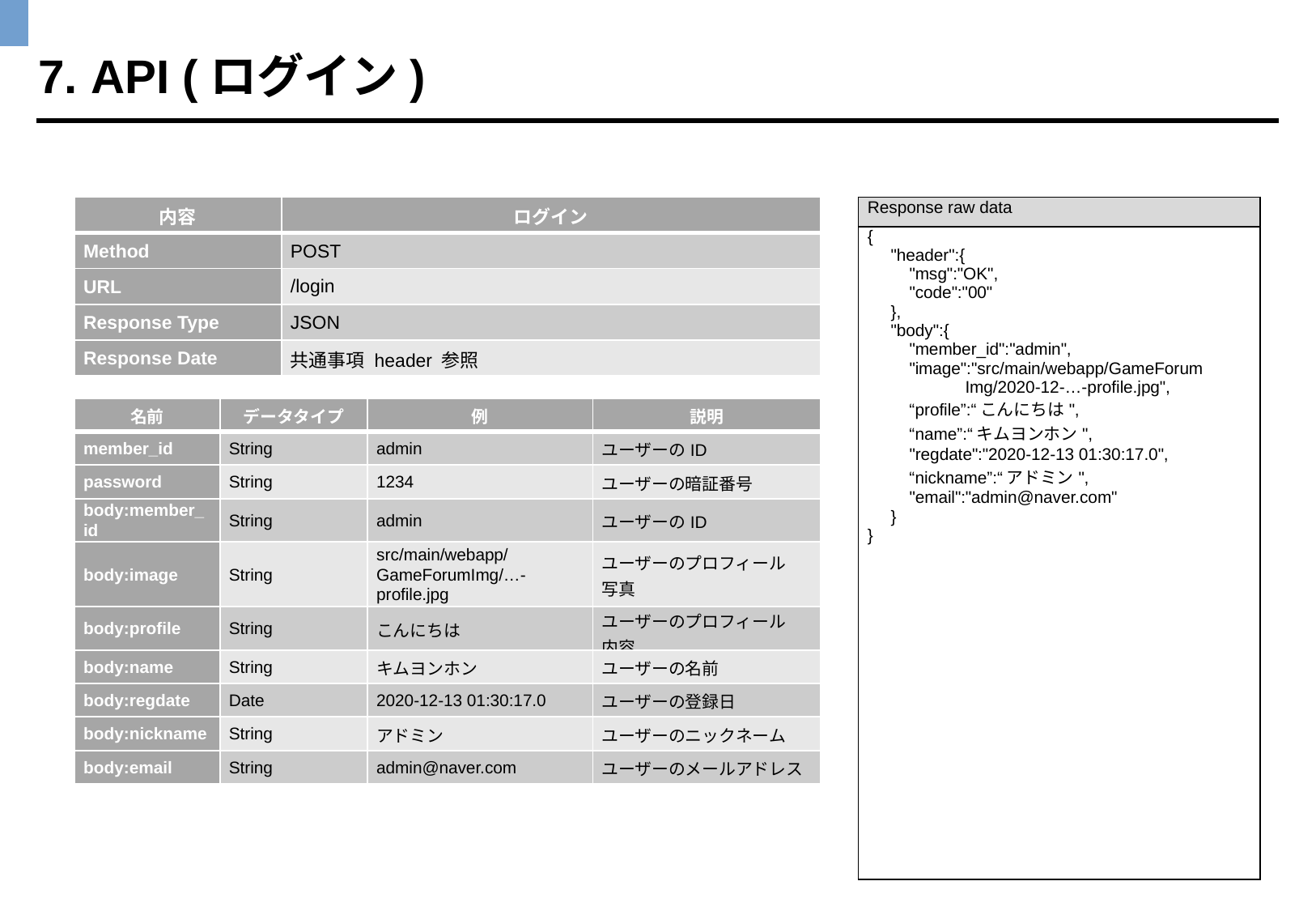

7. API (ログイン)
| 内容 | ログイン |
| --- | --- |
| Method | POST |
| URL | /login |
| Response Type | JSON |
| Response Date | 共通事項 header 参照 |
| Response raw data |
| --- |
| { "header":{ "msg":"OK", "code":"00" }, "body":{ "member\_id":"admin", "image":"src/main/webapp/GameForum Img/2020-12-…-profile.jpg", “profile”:“こんにちは", “name”:“キムヨンホン", "regdate":"2020-12-13 01:30:17.0", “nickname”:“アドミン", "email":"admin@naver.com" } } |
| 名前 | データタイプ | 例 | 説明 |
| --- | --- | --- | --- |
| member\_id | String | admin | ユーザーのID |
| password | String | 1234 | ユーザーの暗証番号 |
| body:member\_ id | String | admin | ユーザーのID |
| body:image | String | src/main/webapp/GameForumImg/…-profile.jpg | ユーザーのプロフィール 写真 |
| body:profile | String | こんにちは | ユーザーのプロフィール 内容 |
| body:name | String | キムヨンホン | ユーザーの名前 |
| body:regdate | Date | 2020-12-13 01:30:17.0 | ユーザーの登録日 |
| body:nickname | String | アドミン | ユーザーのニックネーム |
| body:email | String | admin@naver.com | ユーザーのメールアドレス |